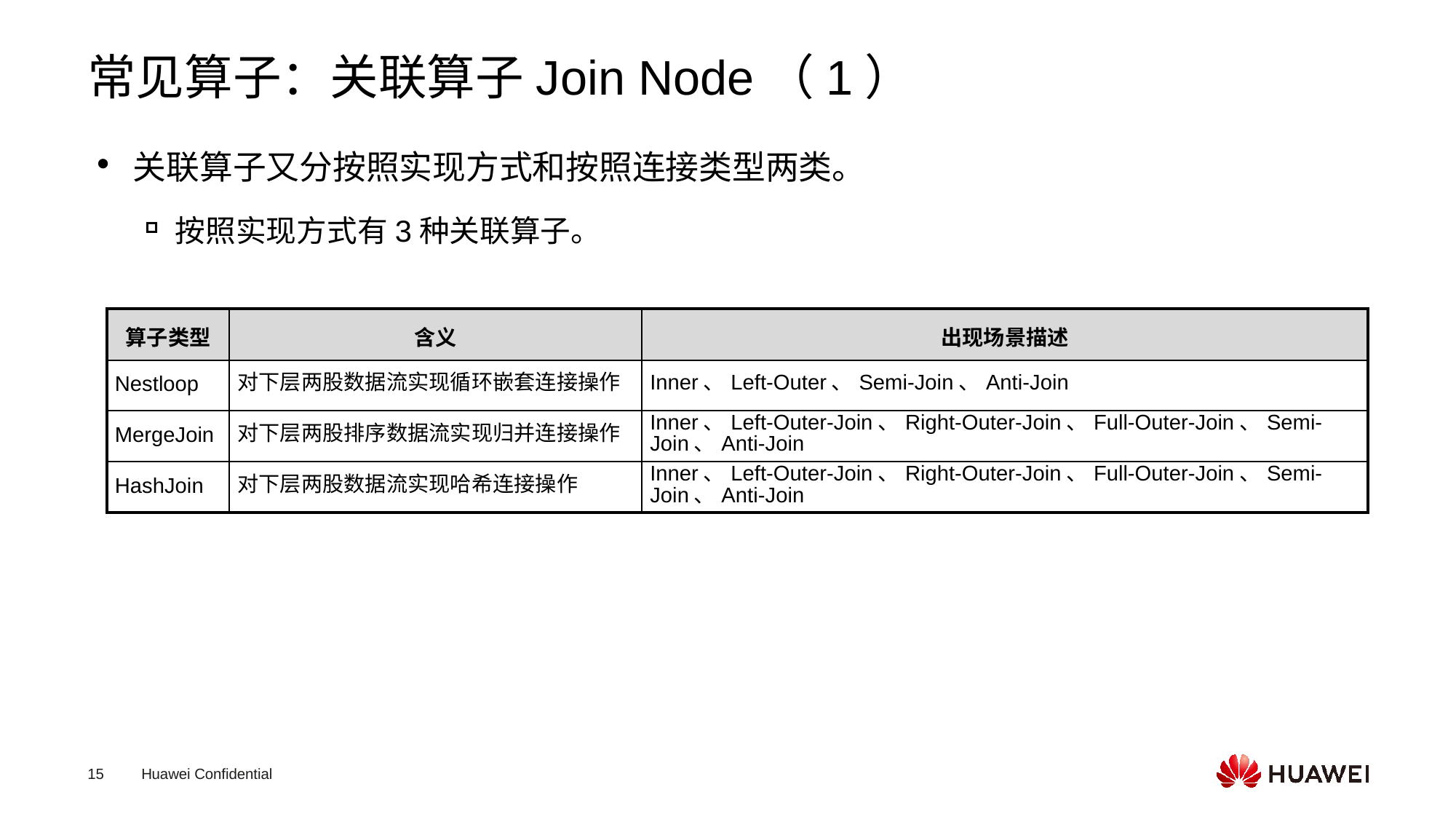

# 常见算子：关联算子Join Node（1）
关联算子又分按照实现方式和按照连接类型两类。
按照实现方式有3种关联算子。
| 算子类型 | 含义 | 出现场景描述 |
| --- | --- | --- |
| Nestloop | 对下层两股数据流实现循环嵌套连接操作 | Inner、Left-Outer、Semi-Join、Anti-Join |
| MergeJoin | 对下层两股排序数据流实现归并连接操作 | Inner、Left-Outer-Join、Right-Outer-Join、Full-Outer-Join、Semi-Join、Anti-Join |
| HashJoin | 对下层两股数据流实现哈希连接操作 | Inner、Left-Outer-Join、Right-Outer-Join、Full-Outer-Join、Semi-Join、Anti-Join |